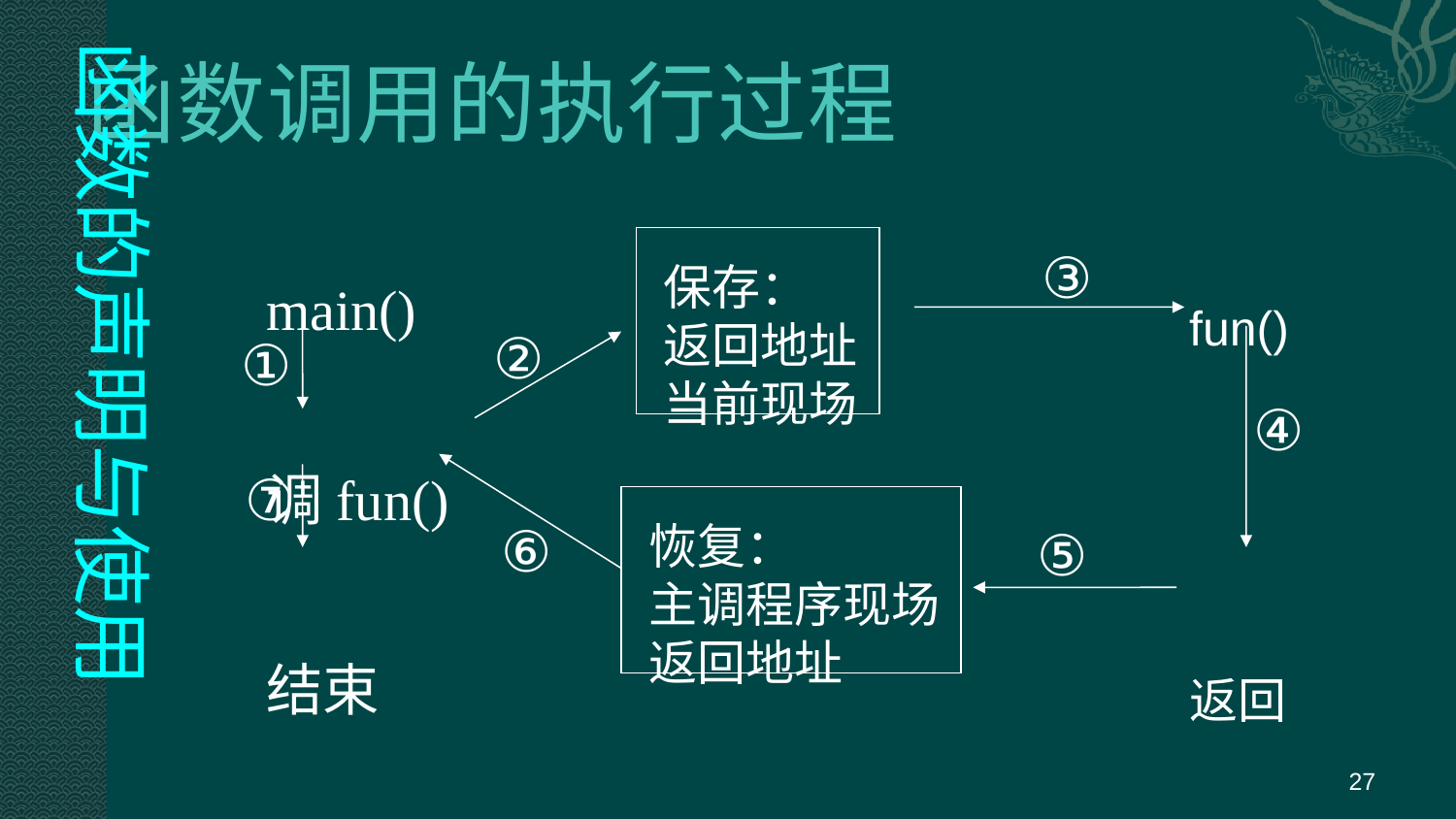

函数的声明与使用
# 函数调用的执行过程
保存：
返回地址
当前现场
main()

调fun()

结束
③
fun()

返回

②

①

④

⑦

恢复：
主调程序现场
返回地址
⑥
⑤

27